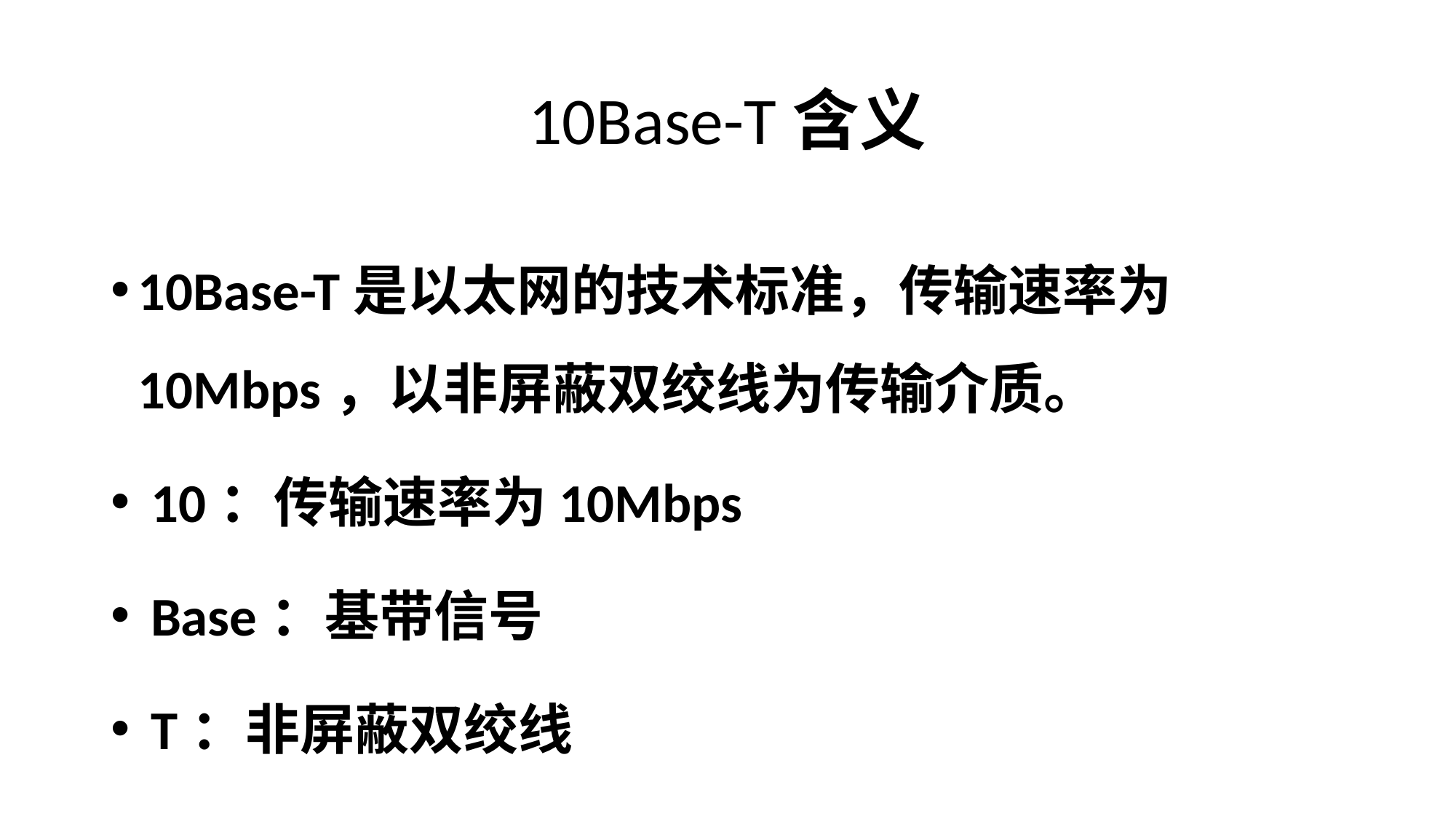

# 10Base-T含义
10Base-T是以太网的技术标准，传输速率为10Mbps，以非屏蔽双绞线为传输介质。
 10：传输速率为10Mbps
 Base：基带信号
 T：非屏蔽双绞线